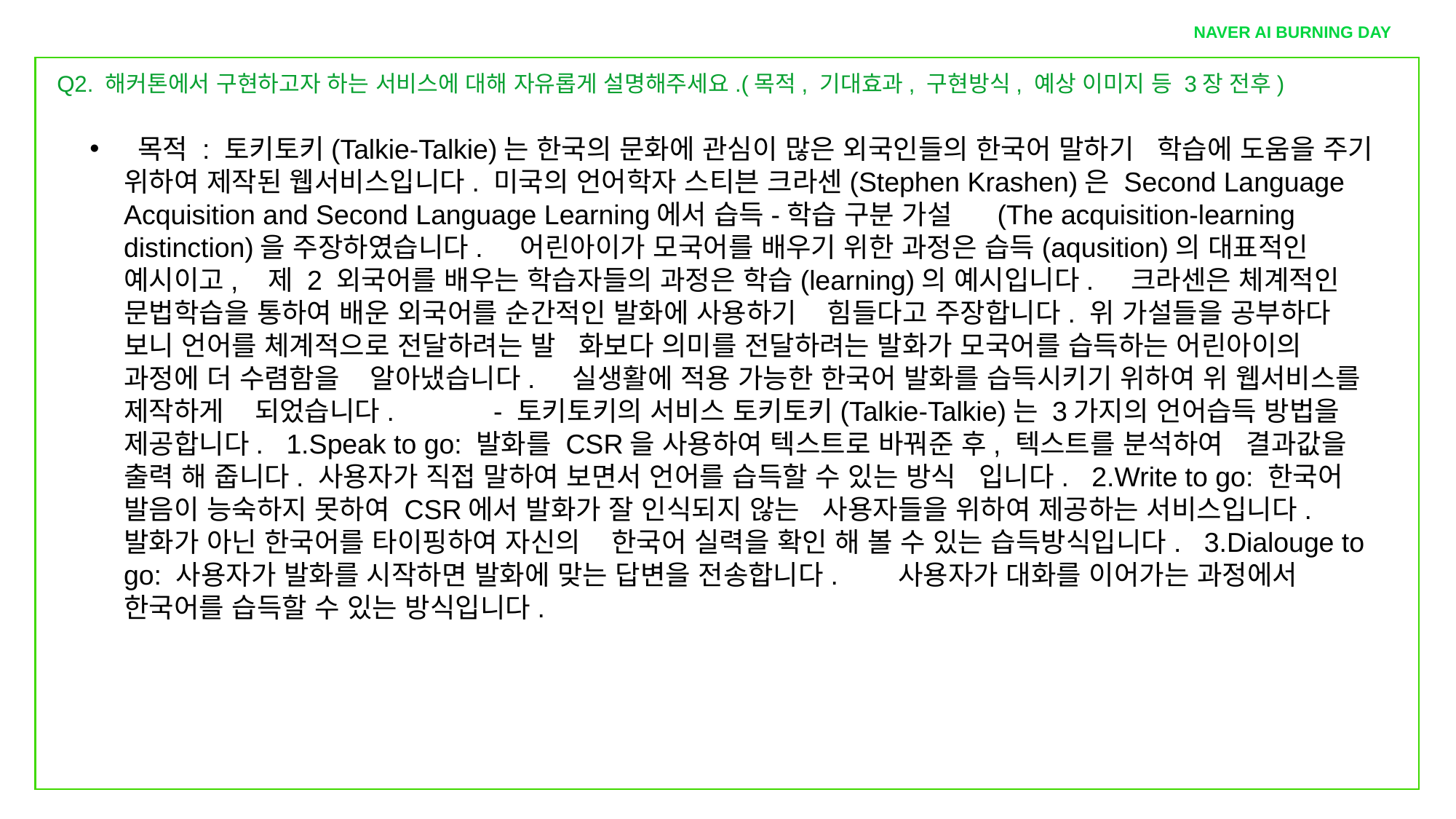

NAVER AI BURNING DAY

Q2. 해커톤에서 구현하고자 하는 서비스에 대해 자유롭게 설명해주세요.(목적, 기대효과, 구현방식, 예상 이미지 등 3장 전후)
 목적 : 토키토키(Talkie-Talkie)는 한국의 문화에 관심이 많은 외국인들의 한국어 말하기   학습에 도움을 주기 위하여 제작된 웹서비스입니다. 미국의 언어학자 스티븐 크라센(Stephen Krashen)은 Second Language Acquisition and Second Language Learning에서 습득-학습 구분 가설     (The acquisition-learning distinction)을 주장하였습니다.    어린아이가 모국어를 배우기 위한 과정은 습득(aqusition)의 대표적인 예시이고,   제 2 외국어를 배우는 학습자들의 과정은 학습(learning)의 예시입니다.    크라센은 체계적인 문법학습을 통하여 배운 외국어를 순간적인 발화에 사용하기    힘들다고 주장합니다. 위 가설들을 공부하다 보니 언어를 체계적으로 전달하려는 발   화보다 의미를 전달하려는 발화가 모국어를 습득하는 어린아이의 과정에 더 수렴함을    알아냈습니다.    실생활에 적용 가능한 한국어 발화를 습득시키기 위하여 위 웹서비스를 제작하게    되었습니다.             - 토키토키의 서비스 토키토키(Talkie-Talkie)는 3가지의 언어습득 방법을 제공합니다.   1.Speak to go: 발화를 CSR을 사용하여 텍스트로 바꿔준 후, 텍스트를 분석하여   결과값을 출력 해 줍니다. 사용자가 직접 말하여 보면서 언어를 습득할 수 있는 방식   입니다.   2.Write to go: 한국어 발음이 능숙하지 못하여 CSR에서 발화가 잘 인식되지 않는   사용자들을 위하여 제공하는 서비스입니다. 발화가 아닌 한국어를 타이핑하여 자신의    한국어 실력을 확인 해 볼 수 있는 습득방식입니다.   3.Dialouge to go: 사용자가 발화를 시작하면 발화에 맞는 답변을 전송합니다.       사용자가 대화를 이어가는 과정에서 한국어를 습득할 수 있는 방식입니다.